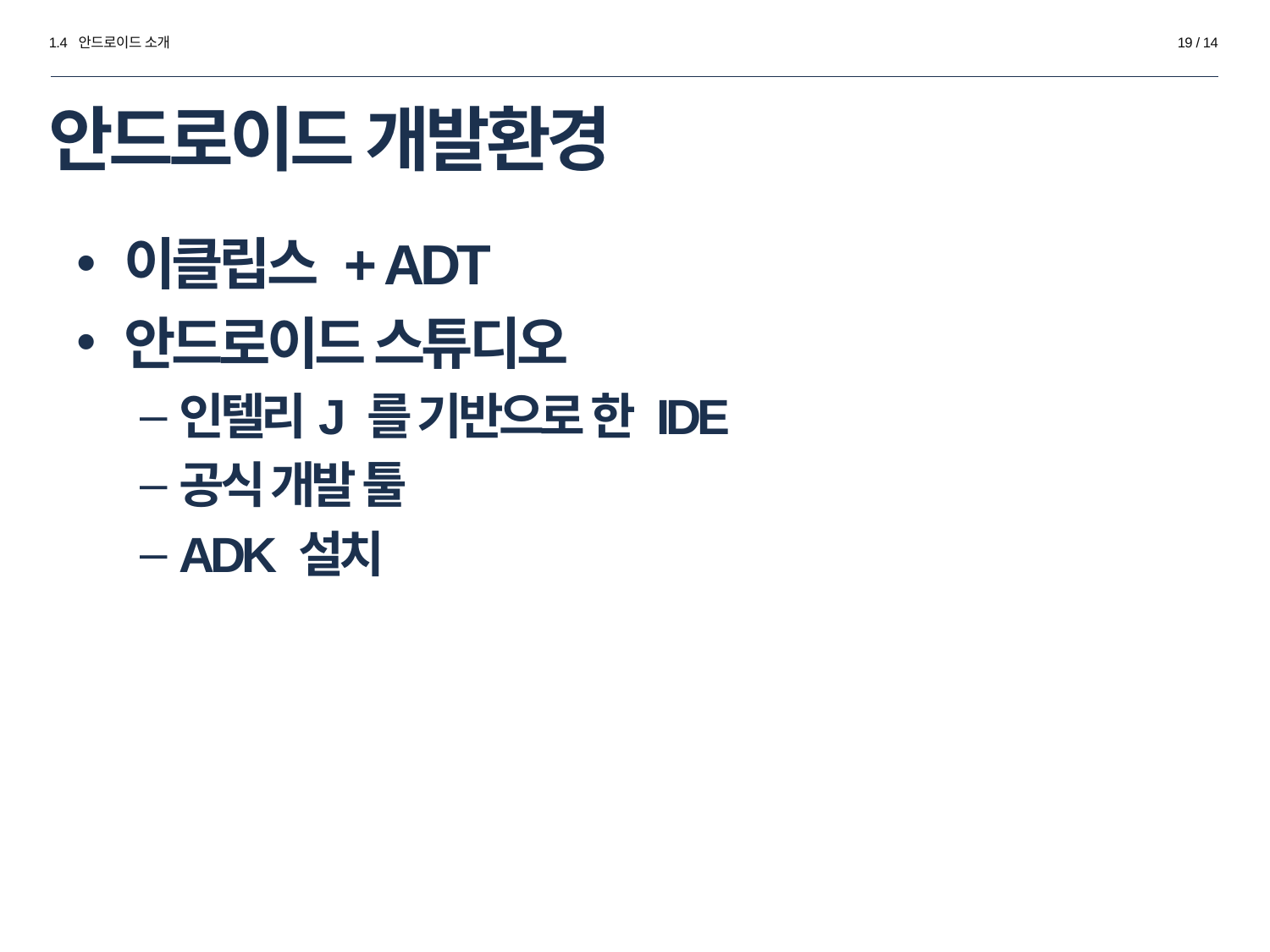

1.4  안드로이드 소개
19 / 14
# 안드로이드 개발환경
이클립스 + ADT
안드로이드 스튜디오
인텔리J 를 기반으로 한 IDE
공식 개발 툴
ADK 설치